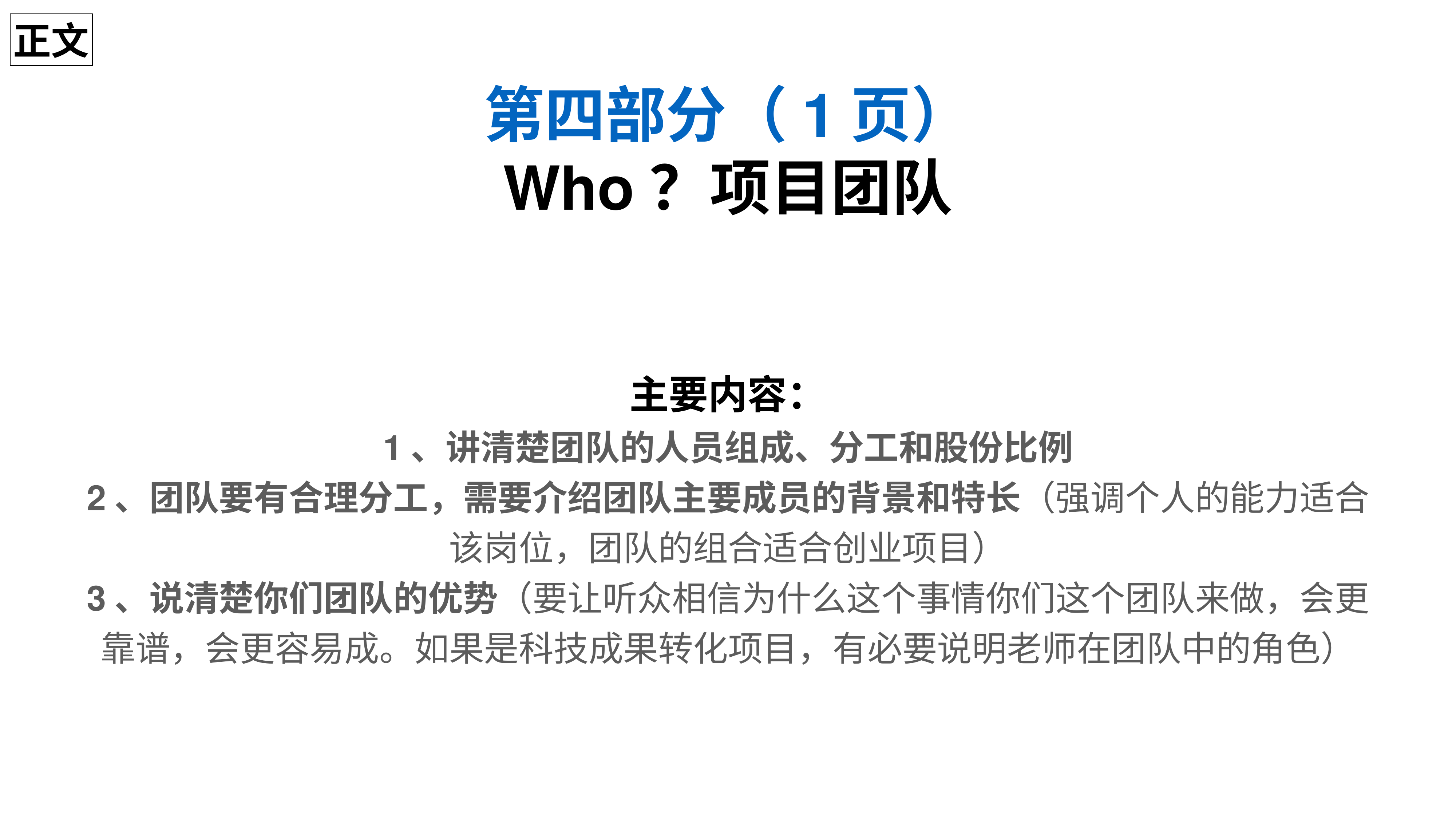

正文
第四部分（1页）
Who？项目团队
主要内容：
1、讲清楚团队的人员组成、分工和股份比例
2、团队要有合理分工，需要介绍团队主要成员的背景和特长（强调个人的能力适合该岗位，团队的组合适合创业项目）
3、说清楚你们团队的优势（要让听众相信为什么这个事情你们这个团队来做，会更靠谱，会更容易成。如果是科技成果转化项目，有必要说明老师在团队中的角色）